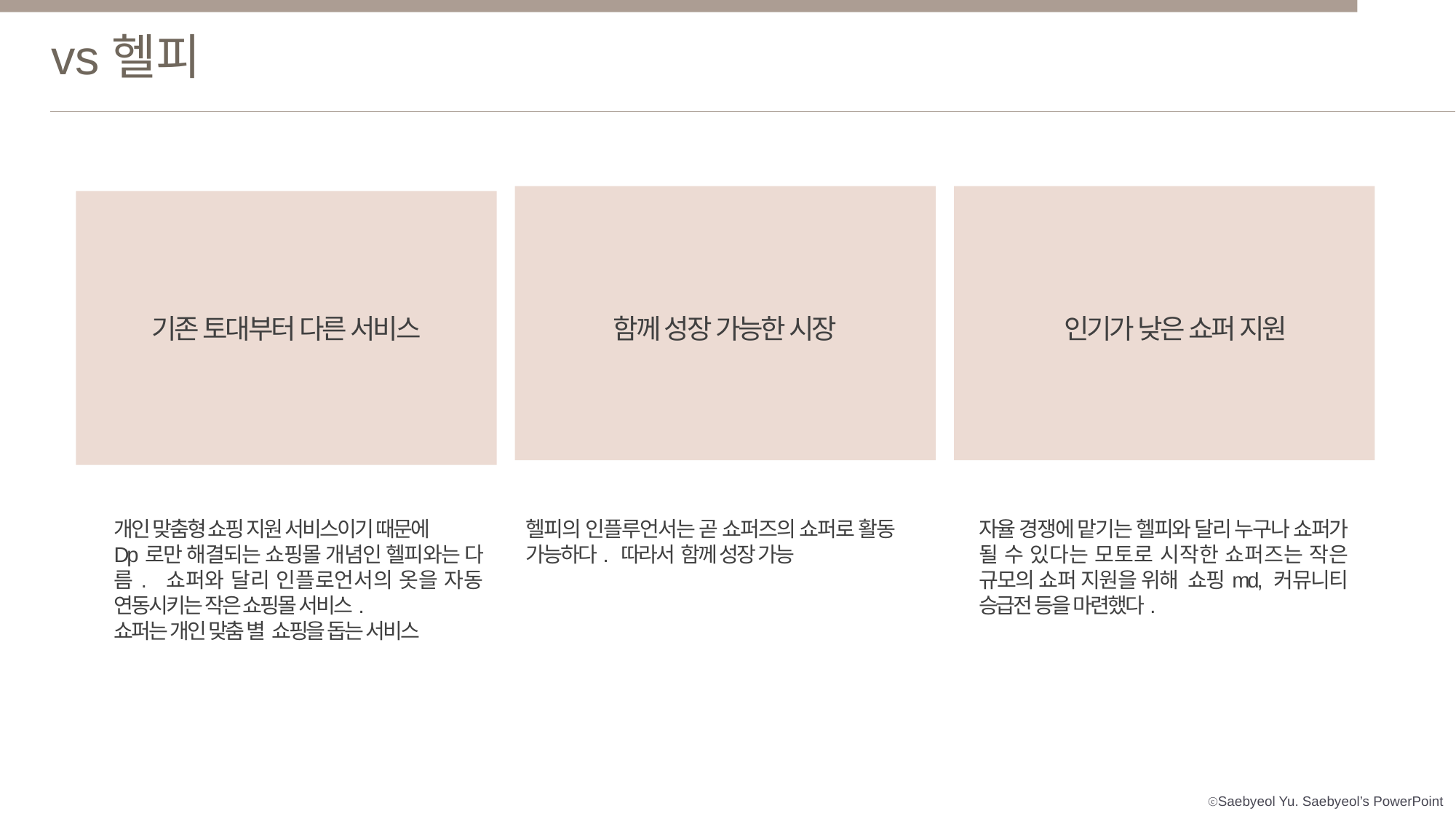

vs헬피

기존 토대부터 다른 서비스
함께 성장 가능한 시장
인기가 낮은 쇼퍼 지원
개인 맞춤형 쇼핑 지원 서비스이기 때문에
Dp로만 해결되는 쇼핑몰 개념인 헬피와는 다름.  쇼퍼와 달리 인플로언서의 옷을 자동 연동시키는 작은 쇼핑몰 서비스.
쇼퍼는 개인 맞춤 별  쇼핑을 돕는 서비스
자율 경쟁에 맡기는 헬피와 달리 누구나 쇼퍼가 될 수 있다는 모토로 시작한 쇼퍼즈는 작은 규모의 쇼퍼 지원을 위해  쇼핑md, 커뮤니티 승급전 등을 마련했다.
헬피의 인플루언서는 곧 쇼퍼즈의 쇼퍼로 활동 가능하다.  따라서  함께 성장 가능